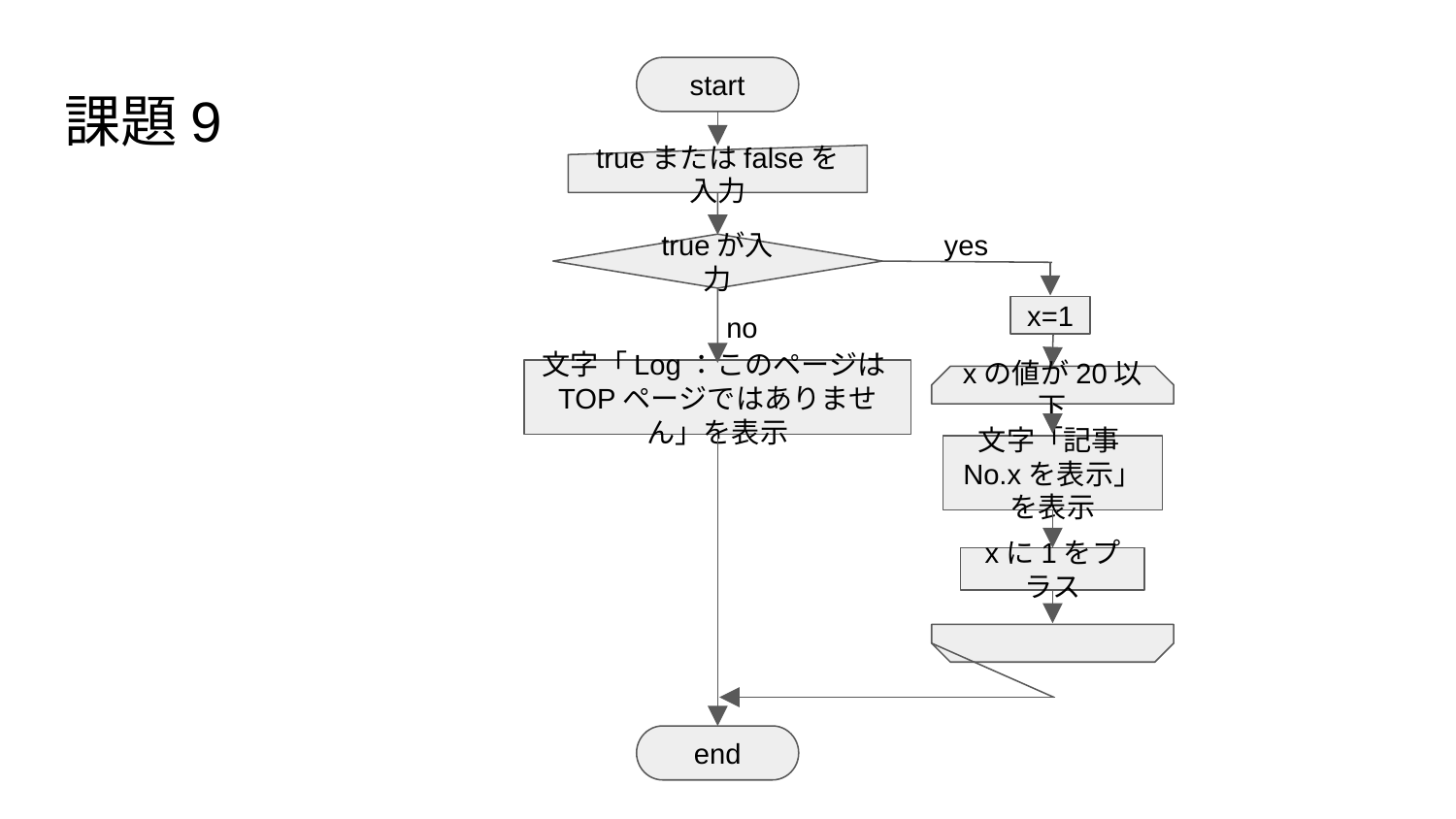

start
# 課題9
trueまたはfalseを入力
yes
trueが入力
x=1
no
文字「Log：このページはTOPページではありません」を表示
xの値が20以下
文字「記事No.xを表示」を表示
xに1をプラス

end